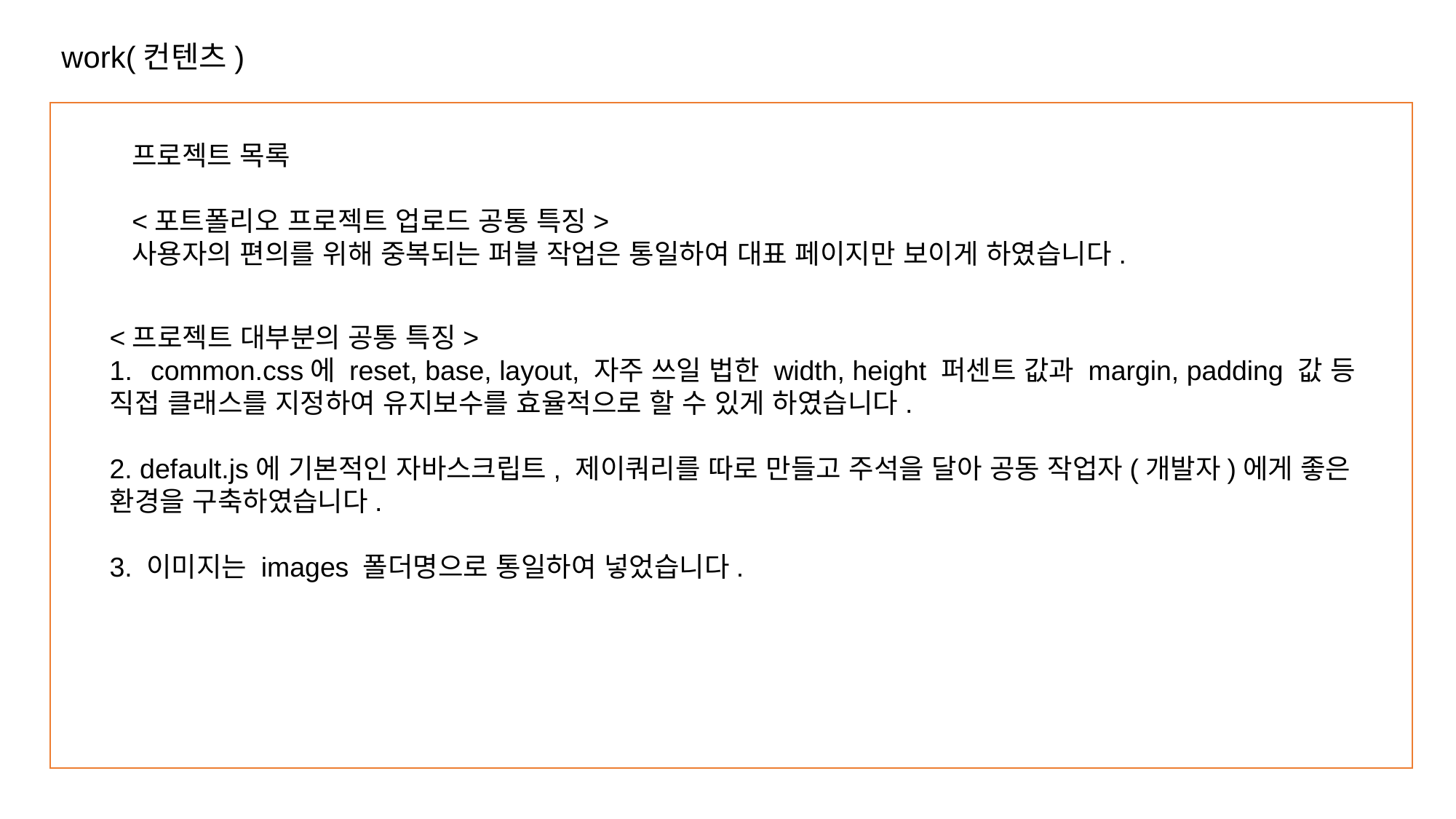

# work(컨텐츠)

프로젝트 목록

<포트폴리오 프로젝트 업로드 공통 특징>
사용자의 편의를 위해 중복되는 퍼블 작업은 통일하여 대표 페이지만 보이게 하였습니다.
<프로젝트 대부분의 공통 특징>
common.css에 reset, base, layout, 자주 쓰일 법한 width, height 퍼센트 값과 margin, padding 값 등
직접 클래스를 지정하여 유지보수를 효율적으로 할 수 있게 하였습니다.

2. default.js에 기본적인 자바스크립트, 제이쿼리를 따로 만들고 주석을 달아 공동 작업자(개발자)에게 좋은
환경을 구축하였습니다.

3. 이미지는 images 폴더명으로 통일하여 넣었습니다.